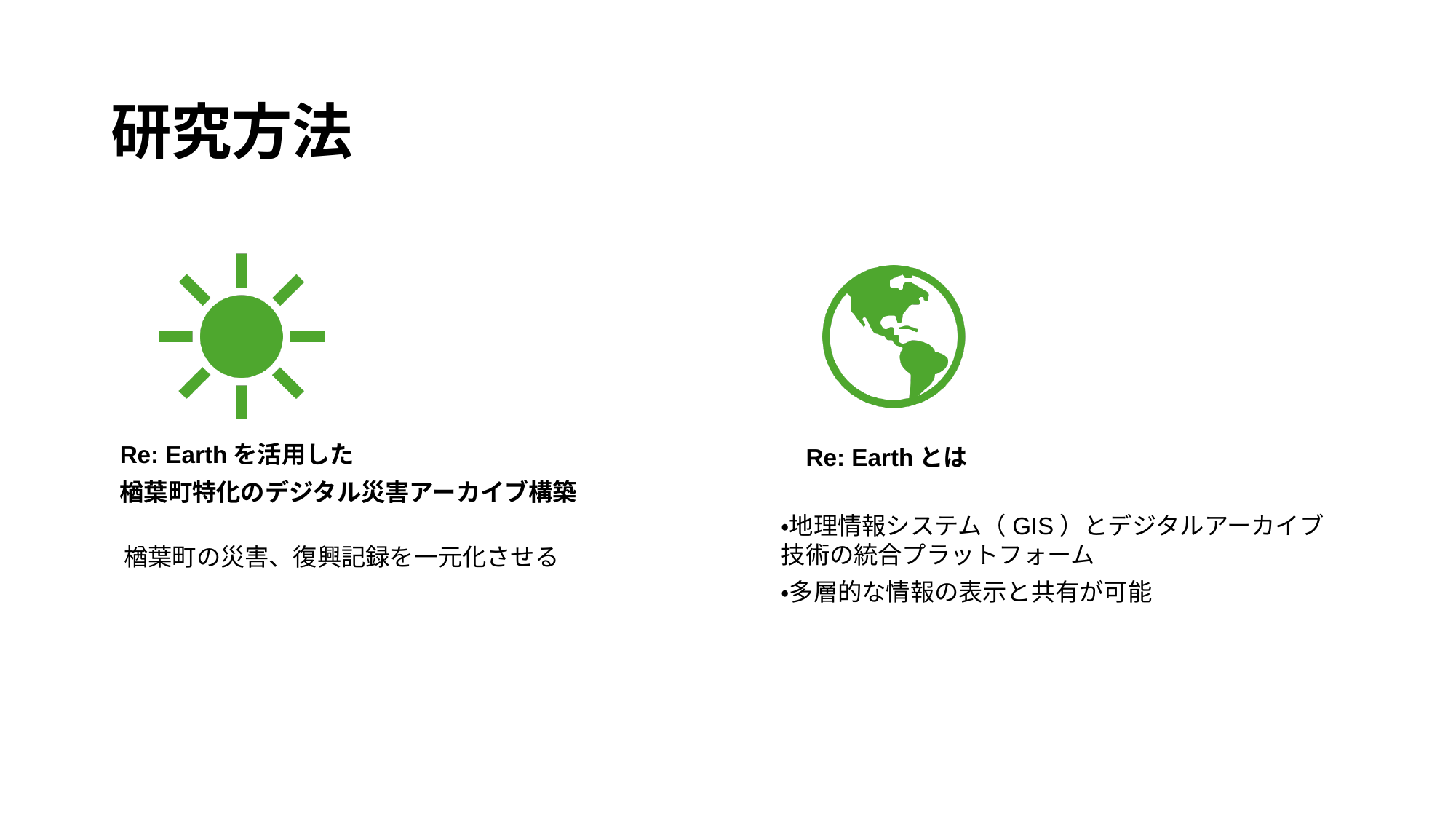

# 研究方法
Re: Earthを活用した
楢葉町特化のデジタル災害アーカイブ構築
楢葉町の災害、復興記録を一元化させる
Re: Earthとは
・地理情報システム（GIS）とデジタルアーカイブ技術の統合プラットフォーム
・多層的な情報の表示と共有が可能